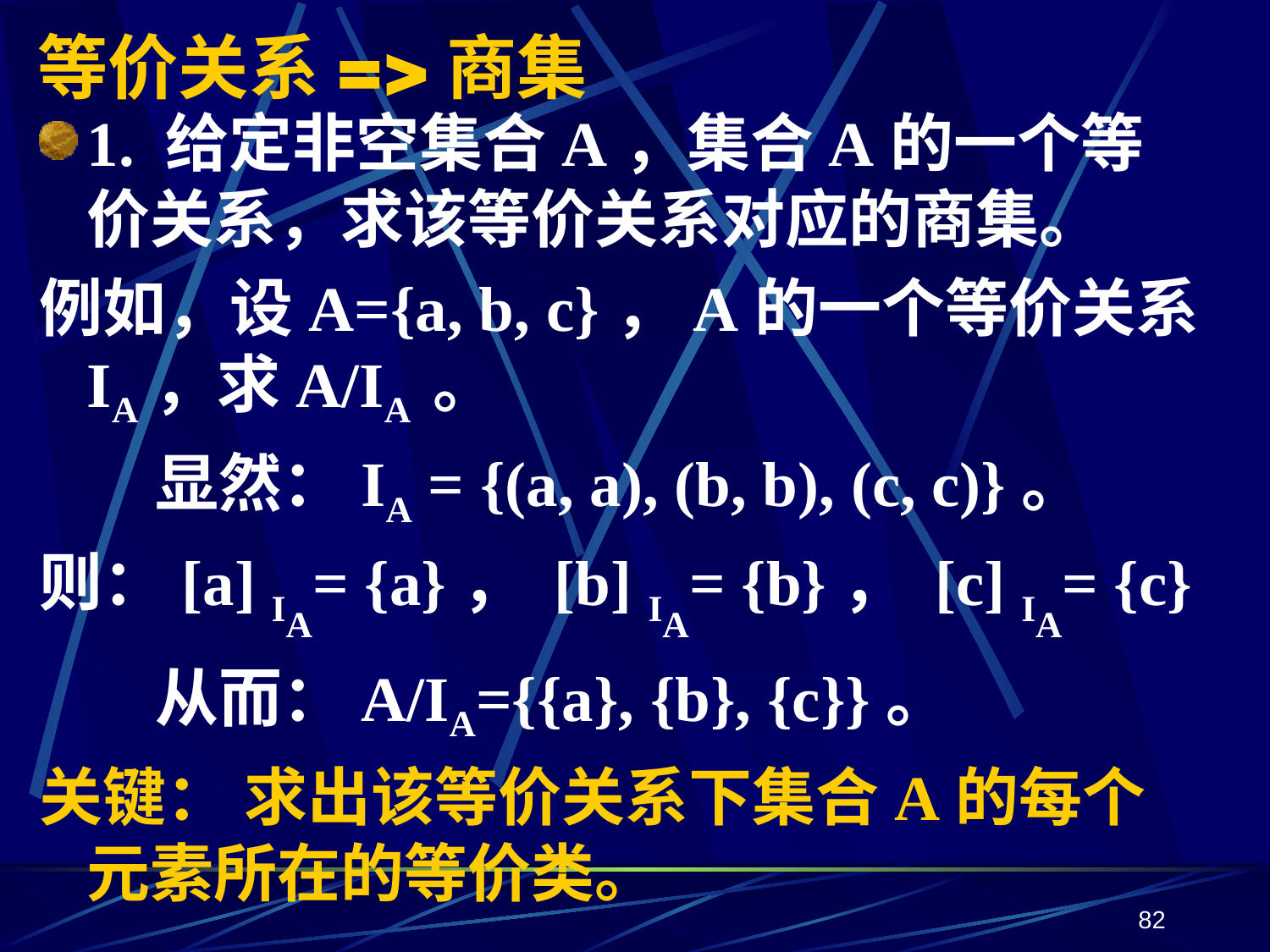

# 等价关系=>商集
1. 给定非空集合A，集合A的一个等价关系，求该等价关系对应的商集。
例如，设A={a, b, c}，A的一个等价关系IA，求A/IA 。
       显然：IA = {(a, a), (b, b), (c, c)}。
则：[a] IA= {a}， [b] IA= {b}， [c] IA= {c}
       从而：A/IA={{a}, {b}, {c}}。
关键： 求出该等价关系下集合A的每个元素所在的等价类。
82